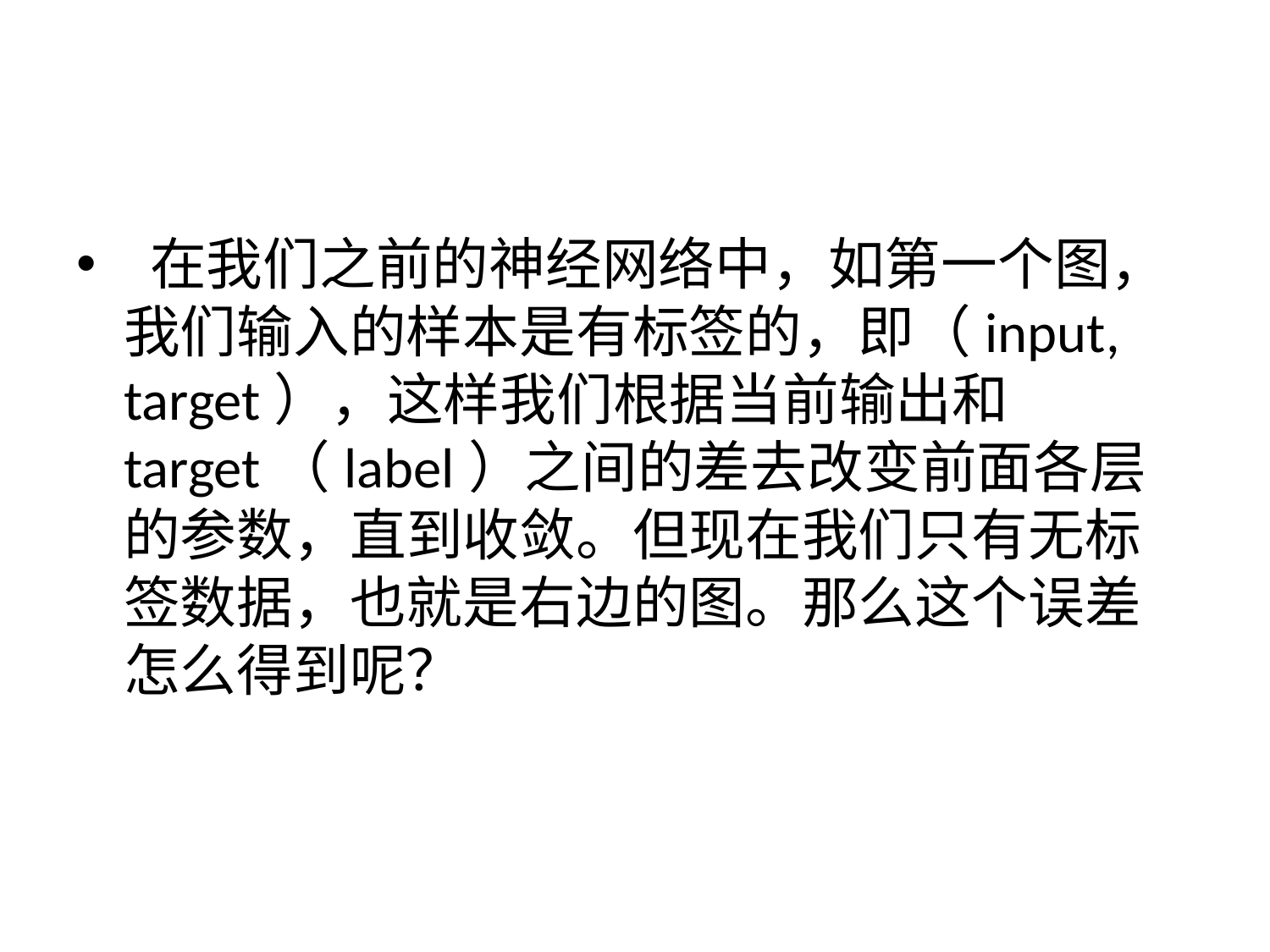

#
 在我们之前的神经网络中，如第一个图，我们输入的样本是有标签的，即（input, target），这样我们根据当前输出和target（label）之间的差去改变前面各层的参数，直到收敛。但现在我们只有无标签数据，也就是右边的图。那么这个误差怎么得到呢？